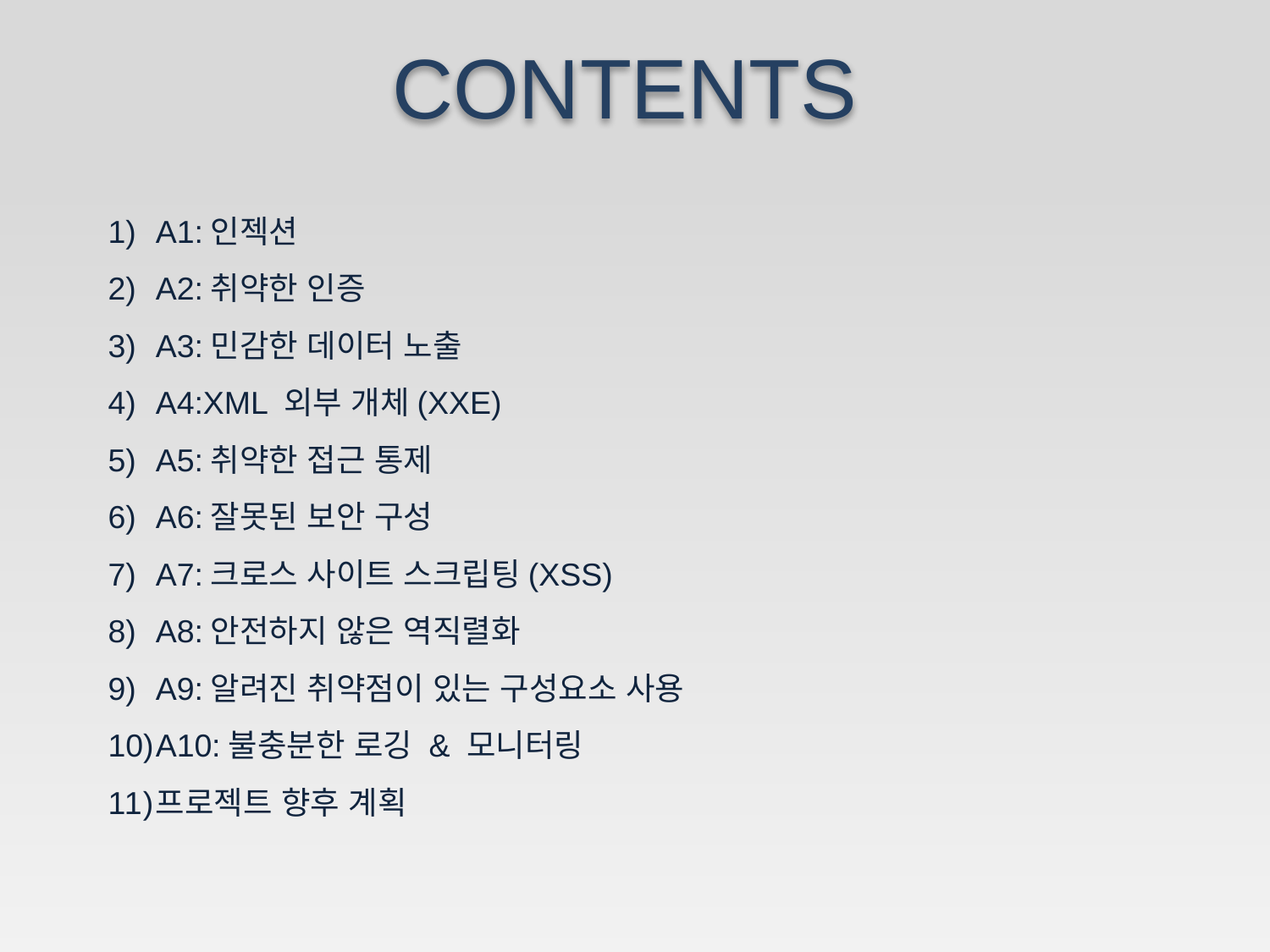

CONTENTS
A1:인젝션
A2:취약한 인증
A3:민감한 데이터 노출
A4:XML 외부 개체(XXE)
A5:취약한 접근 통제
A6:잘못된 보안 구성
A7:크로스 사이트 스크립팅(XSS)
A8:안전하지 않은 역직렬화
A9:알려진 취약점이 있는 구성요소 사용
A10:불충분한 로깅 & 모니터링
프로젝트 향후 계획